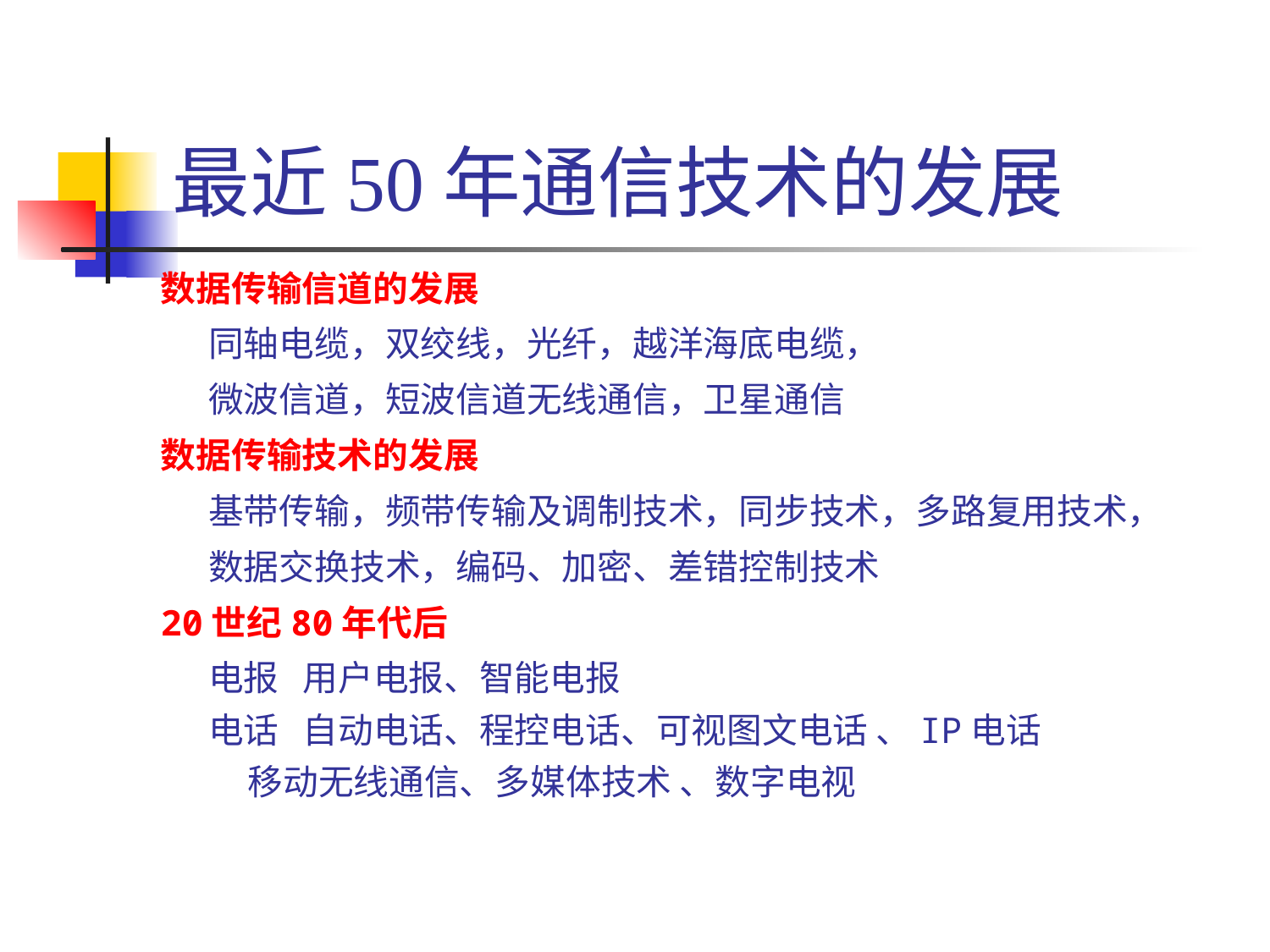

# 最近50年通信技术的发展
数据传输信道的发展
	同轴电缆，双绞线，光纤，越洋海底电缆，
	微波信道，短波信道无线通信，卫星通信
数据传输技术的发展
	基带传输，频带传输及调制技术，同步技术，多路复用技术，
	数据交换技术，编码、加密、差错控制技术
20世纪80年代后
	电报   用户电报、智能电报
	电话   自动电话、程控电话、可视图文电话 、IP电话
          移动无线通信、多媒体技术 、数字电视